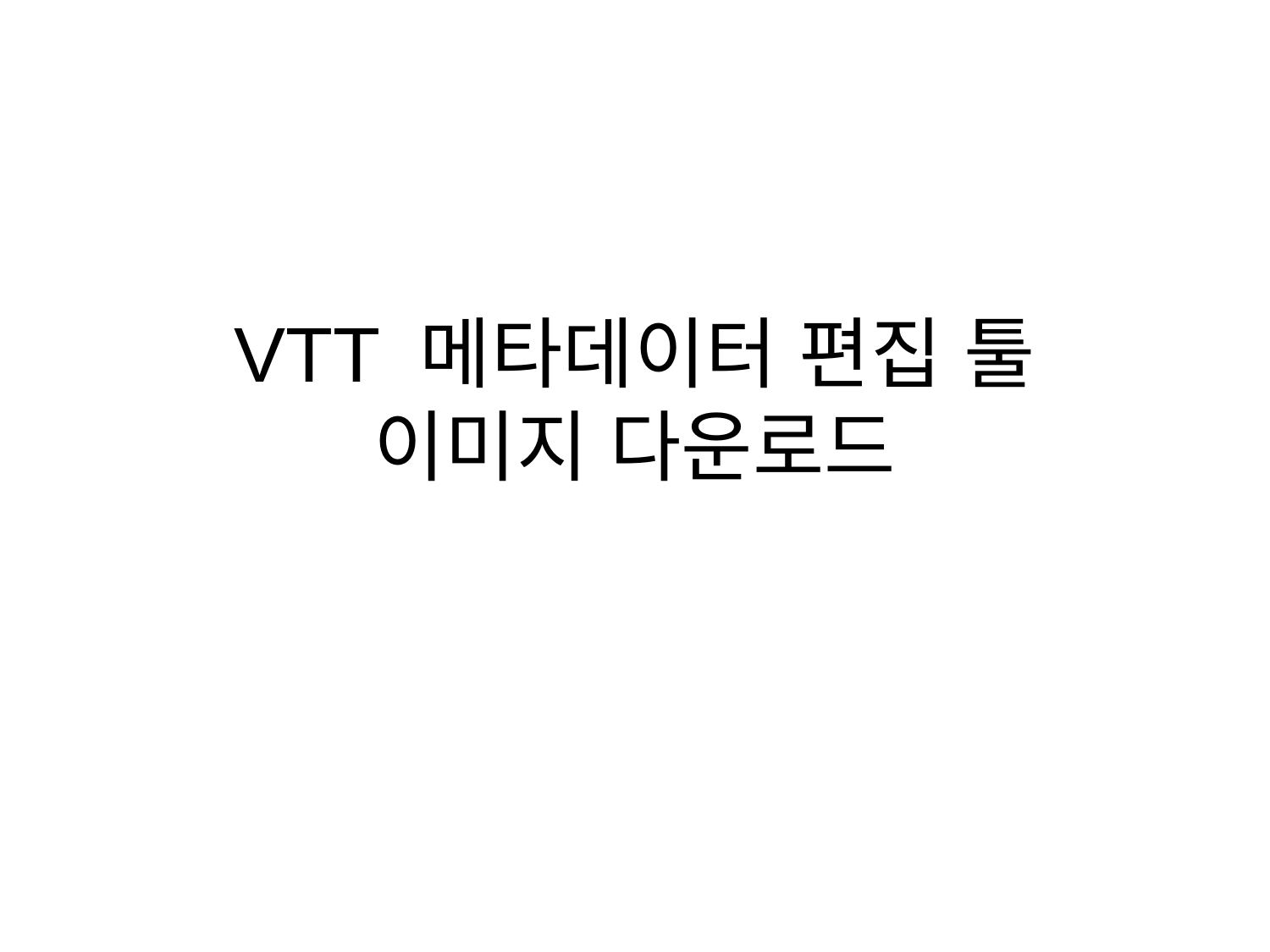

# VTT 메타데이터 편집 툴 이미지 다운로드